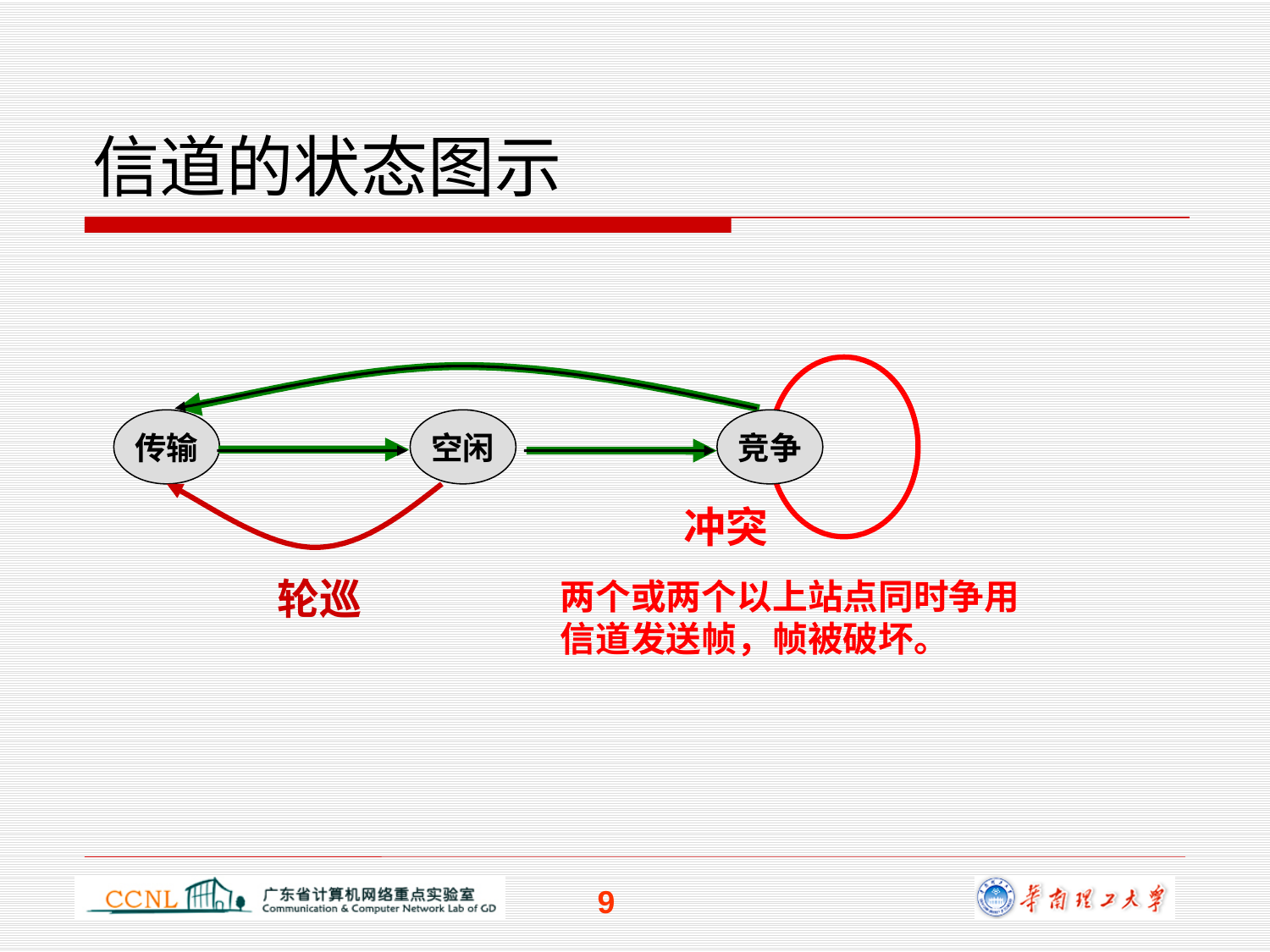

# 信道的状态图示

传输
空闲
竞争

冲突
轮巡
两个或两个以上站点同时争用信道发送帧，帧被破坏。